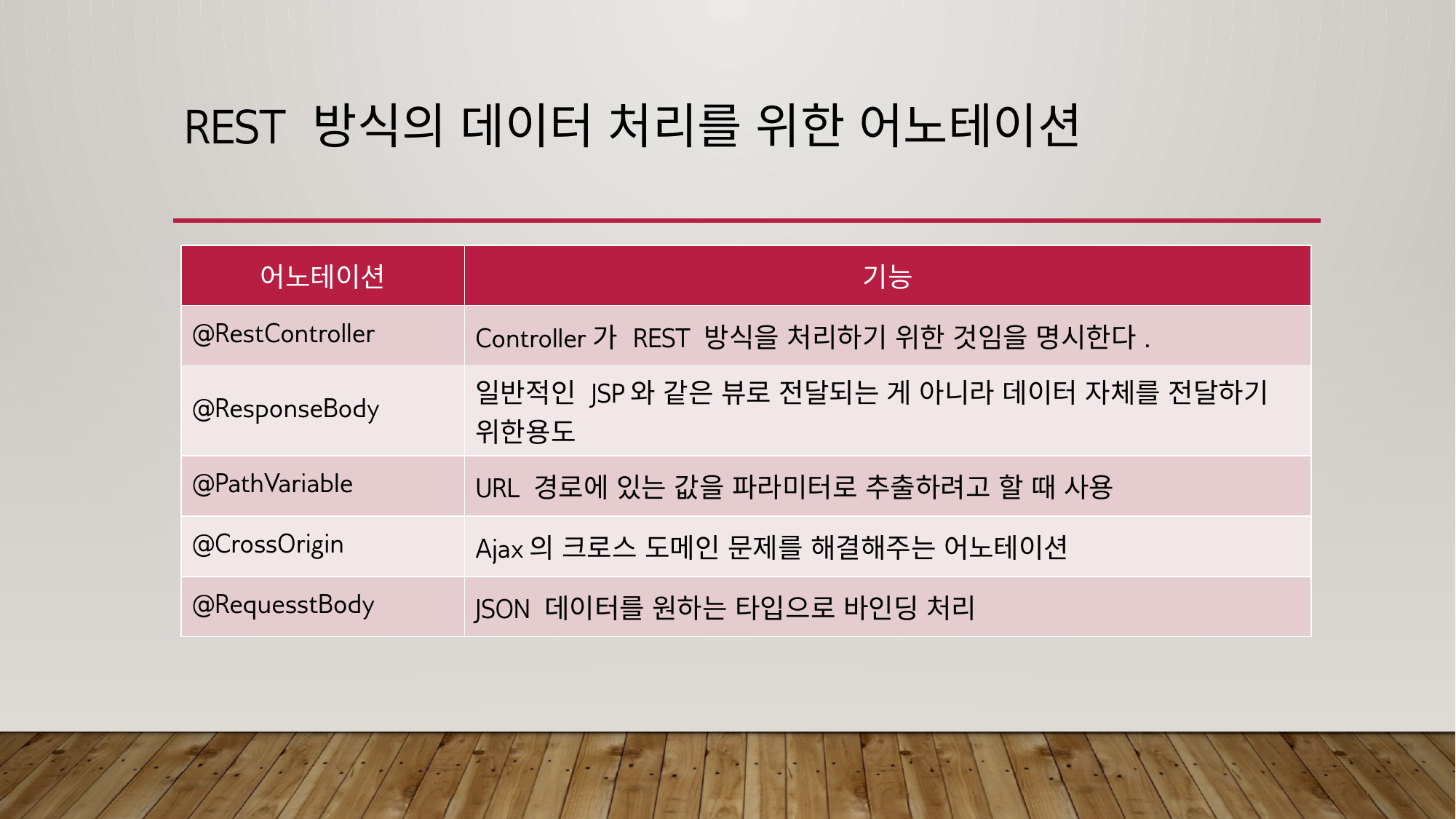

# Rest 방식의 데이터 처리를 위한 어노테이션
| 어노테이션 | 기능 |
| --- | --- |
| @RestController | Controller가 REST 방식을 처리하기 위한 것임을 명시한다. |
| @ResponseBody | 일반적인 JSP와 같은 뷰로 전달되는 게 아니라 데이터 자체를 전달하기 위한용도 |
| @PathVariable | URL 경로에 있는 값을 파라미터로 추출하려고 할 때 사용 |
| @CrossOrigin | Ajax의 크로스 도메인 문제를 해결해주는 어노테이션 |
| @RequesstBody | JSON 데이터를 원하는 타입으로 바인딩 처리 |